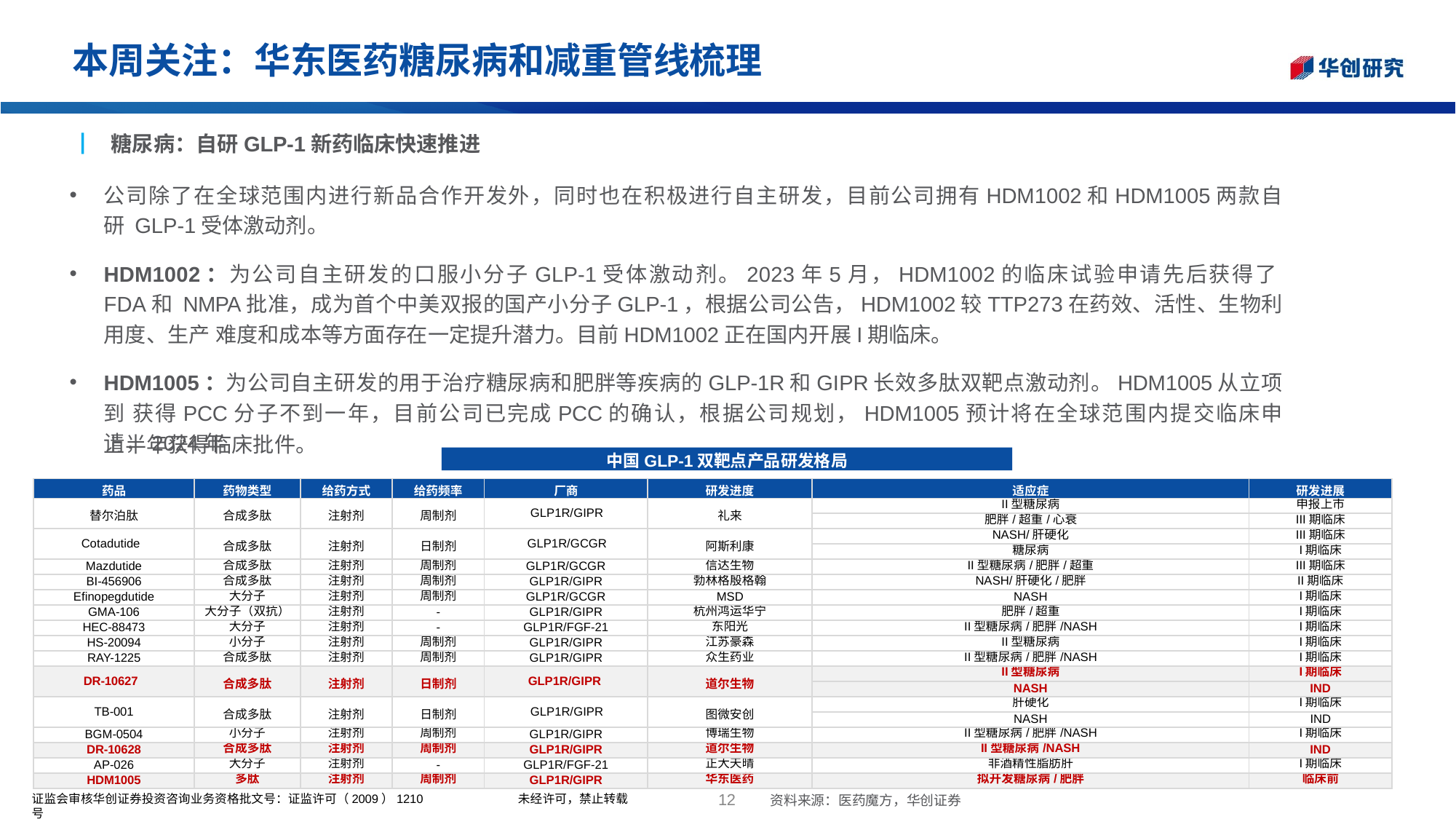

# 本周关注：华东医药糖尿病和减重管线梳理
┃	糖尿病：自研GLP-1新药临床快速推进
公司除了在全球范围内进行新品合作开发外，同时也在积极进行自主研发，目前公司拥有HDM1002和HDM1005两款自研 GLP-1受体激动剂。
HDM1002：为公司自主研发的口服小分子GLP-1受体激动剂。2023年5月，HDM1002的临床试验申请先后获得了FDA和 NMPA批准，成为首个中美双报的国产小分子GLP-1，根据公司公告，HDM1002较TTP273在药效、活性、生物利用度、生产 难度和成本等方面存在一定提升潜力。目前HDM1002正在国内开展I期临床。
HDM1005：为公司自主研发的用于治疗糖尿病和肥胖等疾病的GLP-1R和GIPR长效多肽双靶点激动剂。HDM1005从立项到 获得PCC分子不到一年，目前公司已完成PCC的确认，根据公司规划，HDM1005预计将在全球范围内提交临床申请，2024年
上半年获得临床批件。
中国GLP-1双靶点产品研发格局
| 药品 | 药物类型 | 给药方式 | 给药频率 | 厂商 | 研发进度 | 适应症 | 研发进展 |
| --- | --- | --- | --- | --- | --- | --- | --- |
| 替尔泊肽 | 合成多肽 | 注射剂 | 周制剂 | GLP1R/GIPR | 礼来 | II型糖尿病 | 申报上市 |
|  |  |  |  |  |  | 肥胖/超重/心衰 | III期临床 |
| Cotadutide | 合成多肽 | 注射剂 | 日制剂 | GLP1R/GCGR | 阿斯利康 | NASH/肝硬化 | III期临床 |
|  |  |  |  |  |  | 糖尿病 | I期临床 |
| Mazdutide | 合成多肽 | 注射剂 | 周制剂 | GLP1R/GCGR | 信达生物 | II型糖尿病/肥胖/超重 | III期临床 |
| BI-456906 | 合成多肽 | 注射剂 | 周制剂 | GLP1R/GIPR | 勃林格殷格翰 | NASH/肝硬化/肥胖 | II期临床 |
| Efinopegdutide | 大分子 | 注射剂 | 周制剂 | GLP1R/GCGR | MSD | NASH | I期临床 |
| GMA-106 | 大分子（双抗） | 注射剂 | - | GLP1R/GIPR | 杭州鸿运华宁 | 肥胖/超重 | I期临床 |
| HEC-88473 | 大分子 | 注射剂 | - | GLP1R/FGF-21 | 东阳光 | II型糖尿病/肥胖/NASH | I期临床 |
| HS-20094 | 小分子 | 注射剂 | 周制剂 | GLP1R/GIPR | 江苏豪森 | II型糖尿病 | I期临床 |
| RAY-1225 | 合成多肽 | 注射剂 | 周制剂 | GLP1R/GIPR | 众生药业 | II型糖尿病/肥胖/NASH | I期临床 |
| DR-10627 | 合成多肽 | 注射剂 | 日制剂 | GLP1R/GIPR | 道尔生物 | II型糖尿病 | I期临床 |
|  |  |  |  |  |  | NASH | IND |
| TB-001 | 合成多肽 | 注射剂 | 日制剂 | GLP1R/GIPR | 图微安创 | 肝硬化 | I期临床 |
|  |  |  |  |  |  | NASH | IND |
| BGM-0504 | 小分子 | 注射剂 | 周制剂 | GLP1R/GIPR | 博瑞生物 | II型糖尿病/肥胖/NASH | I期临床 |
| DR-10628 | 合成多肽 | 注射剂 | 周制剂 | GLP1R/GIPR | 道尔生物 | II型糖尿病/NASH | IND |
| AP-026 | 大分子 | 注射剂 | - | GLP1R/FGF-21 | 正大天晴 | 非酒精性脂肪肝 | I期临床 |
| HDM1005 | 多肽 | 注射剂 | 周制剂 | GLP1R/GIPR | 华东医药 | 拟开发糖尿病/肥胖 | 临床前 |
12
证监会审核华创证券投资咨询业务资格批文号：证监许可（2009）1210 号
未经许可，禁止转载
资料来源：医药魔方，华创证券